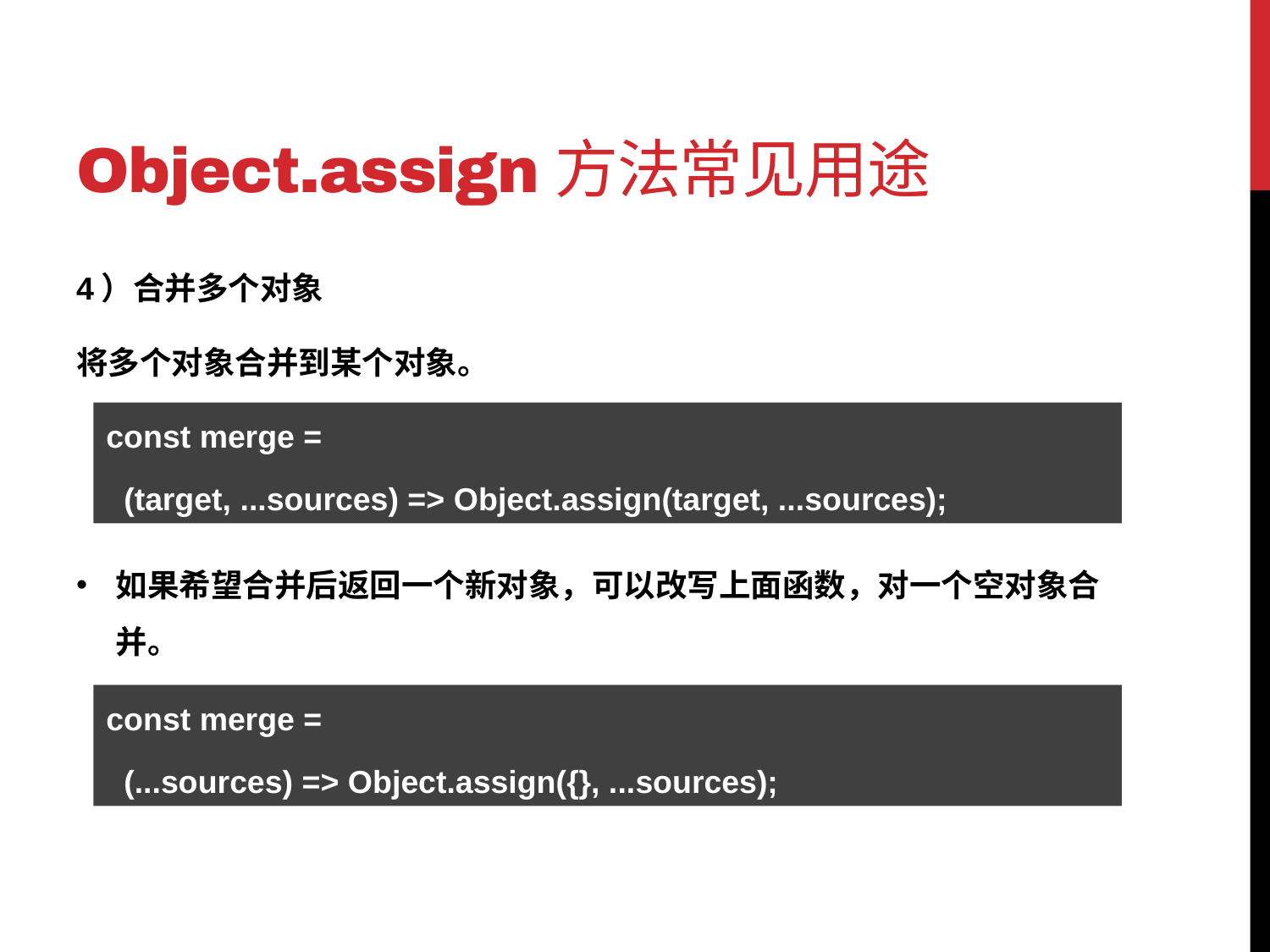

# Object.assign方法常见用途
4）合并多个对象
将多个对象合并到某个对象。

如果希望合并后返回一个新对象，可以改写上面函数，对一个空对象合并。

const merge =
  (target, ...sources) => Object.assign(target, ...sources);
const merge =
  (...sources) => Object.assign({}, ...sources);